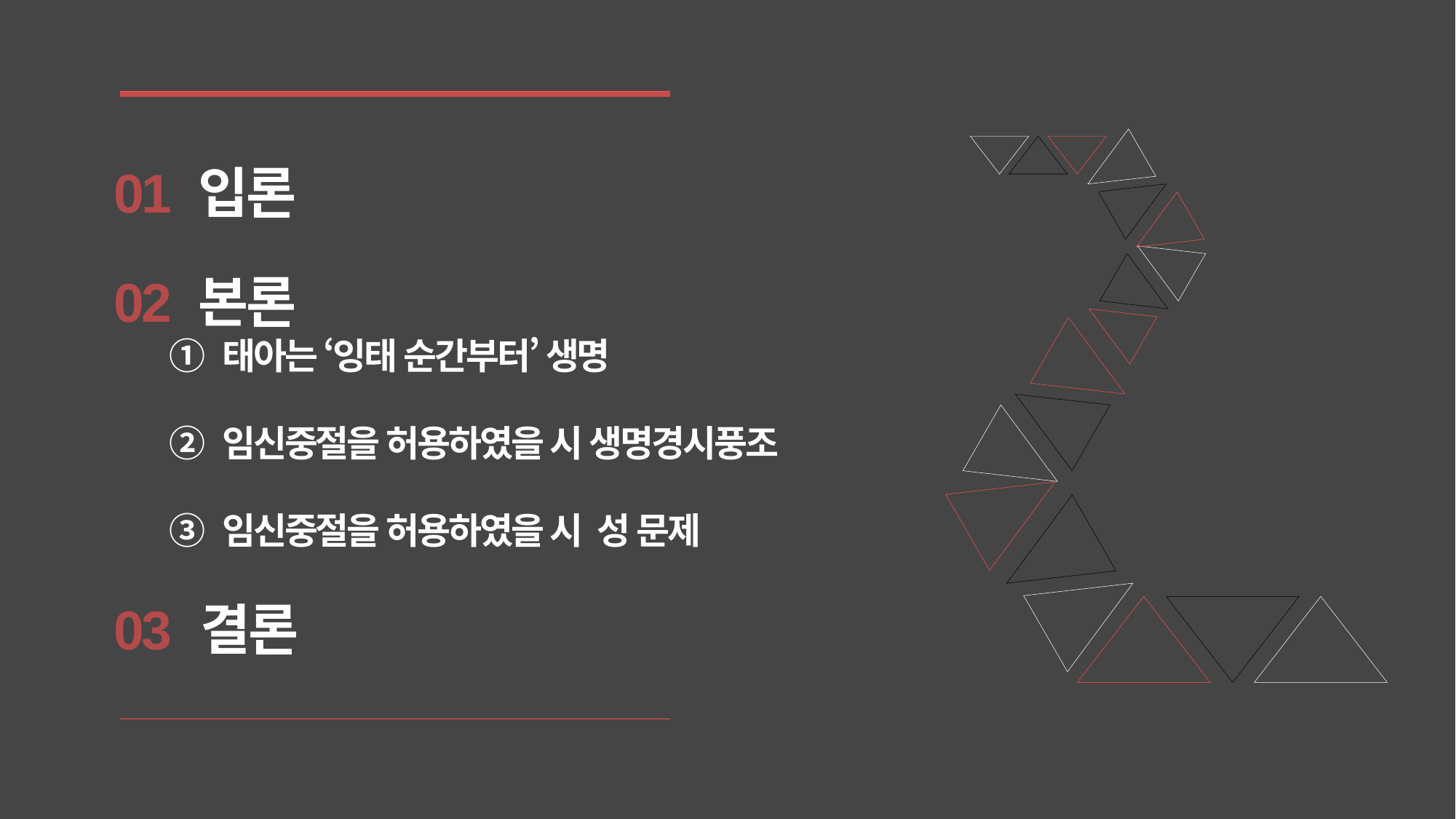

01 입론

02 본론
       ① 태아는 ‘잉태 순간부터’ 생명

       ② 임신중절을 허용하였을 시 생명경시풍조

       ③ 임신중절을 허용하였을 시  성 문제

03 결론